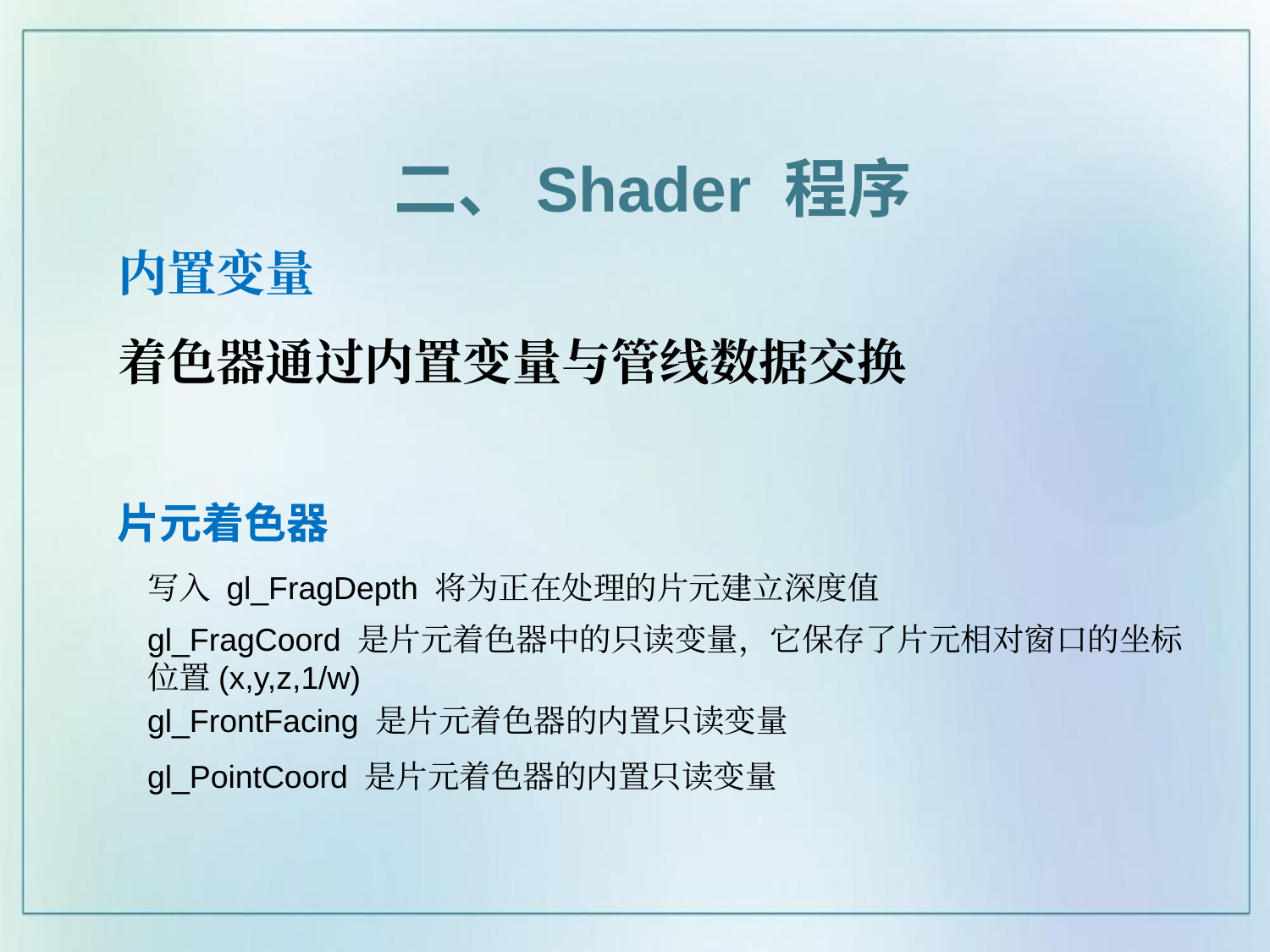

二、Shader 程序
内置变量
着色器通过内置变量与管线数据交换
片元着色器
写入 gl_FragDepth 将为正在处理的片元建立深度值
gl_FragCoord 是片元着色器中的只读变量，它保存了片元相对窗口的坐标位置(x,y,z,1/w)
gl_FrontFacing 是片元着色器的内置只读变量
gl_PointCoord 是片元着色器的内置只读变量